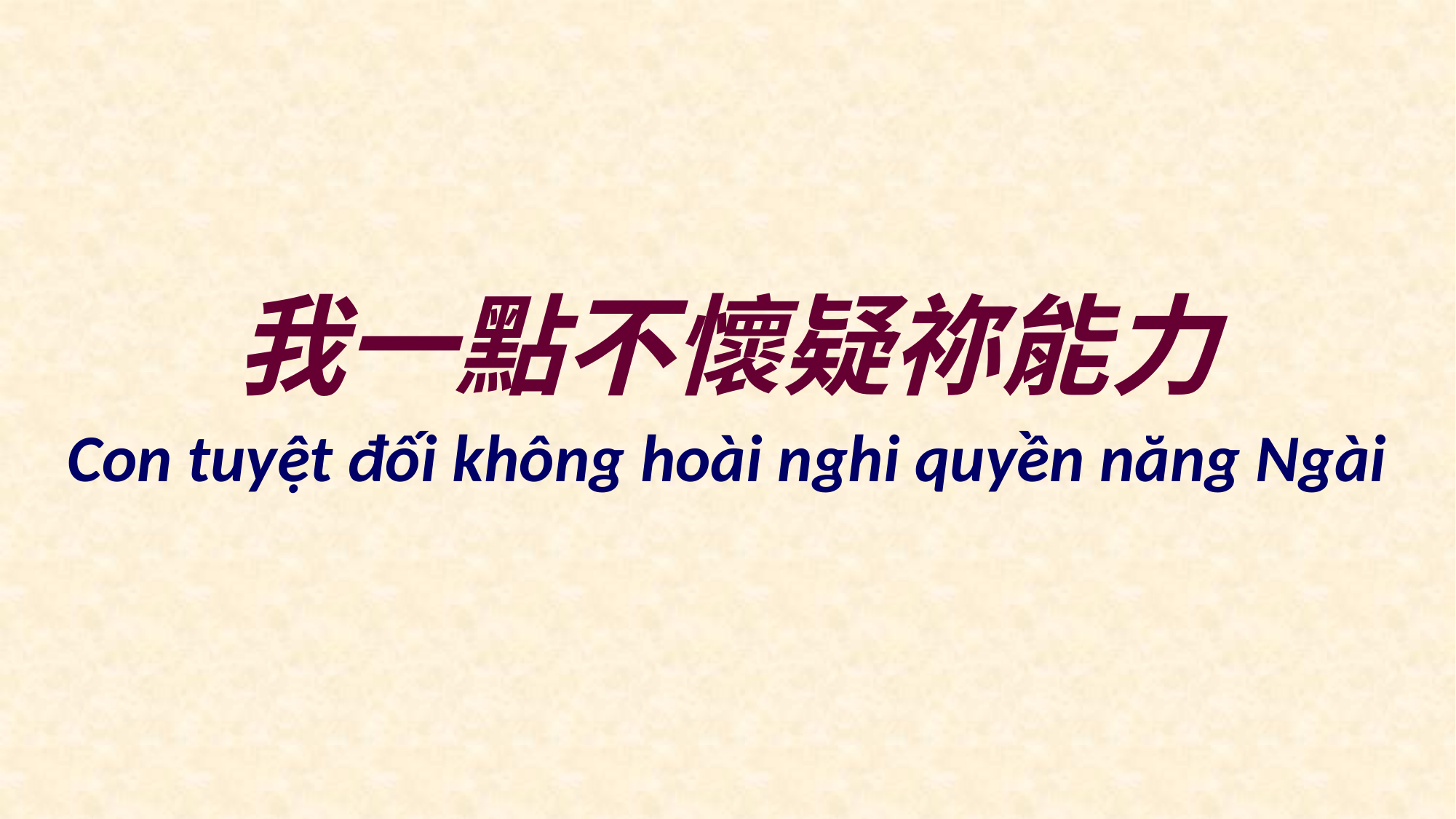

# 我一點不懷疑祢能力
Con tuyệt đối không hoài nghi quyền năng Ngài